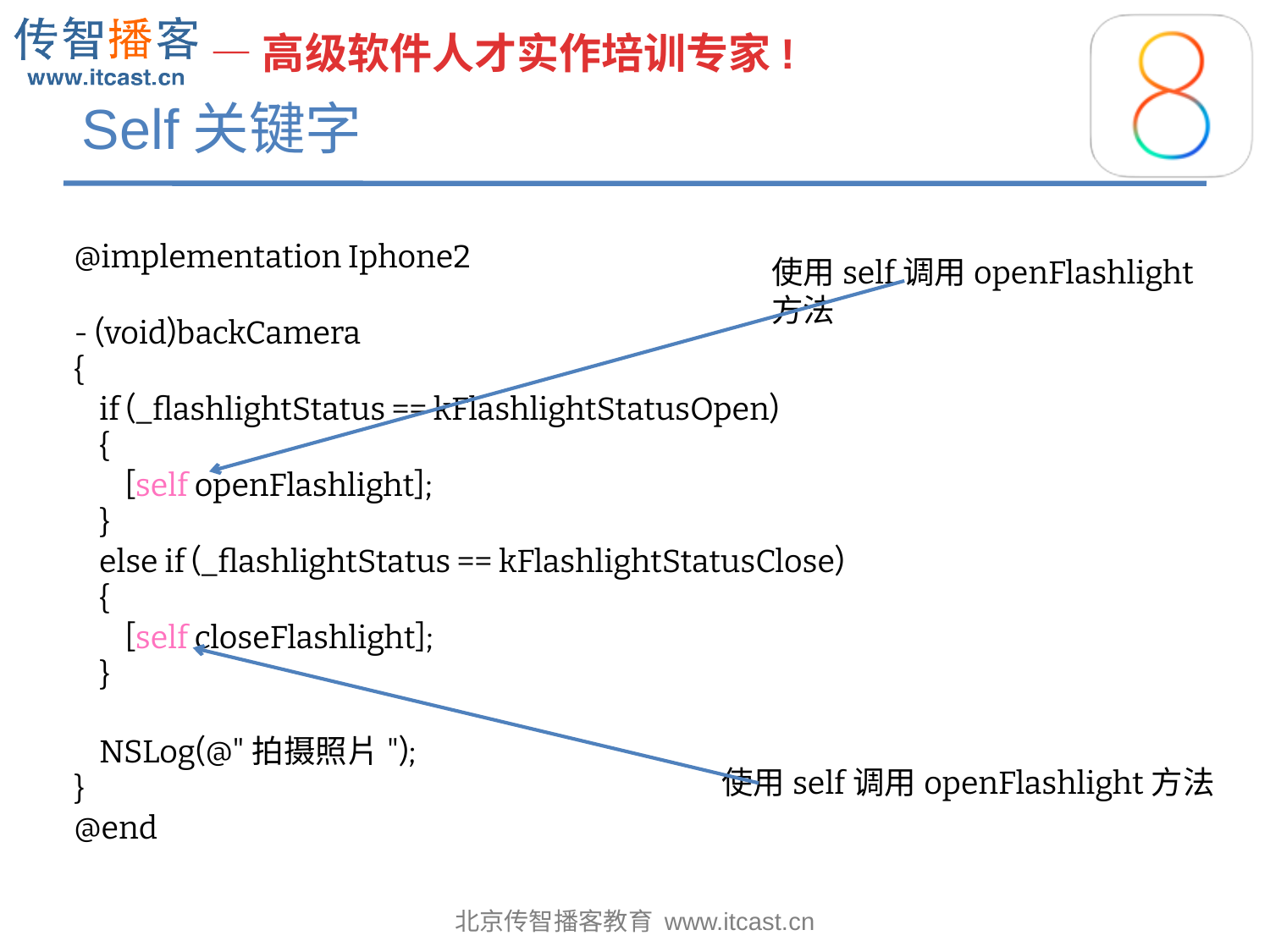

# Self关键字
@implementation Iphone2

- (void)backCamera
{
    if (_flashlightStatus == kFlashlightStatusOpen)
    {
        [self openFlashlight];
    }
    else if (_flashlightStatus == kFlashlightStatusClose)
    {
        [self closeFlashlight];
    }

    NSLog(@"拍摄照片");
}
@end
使用self调用openFlashlight方法
使用self调用openFlashlight方法